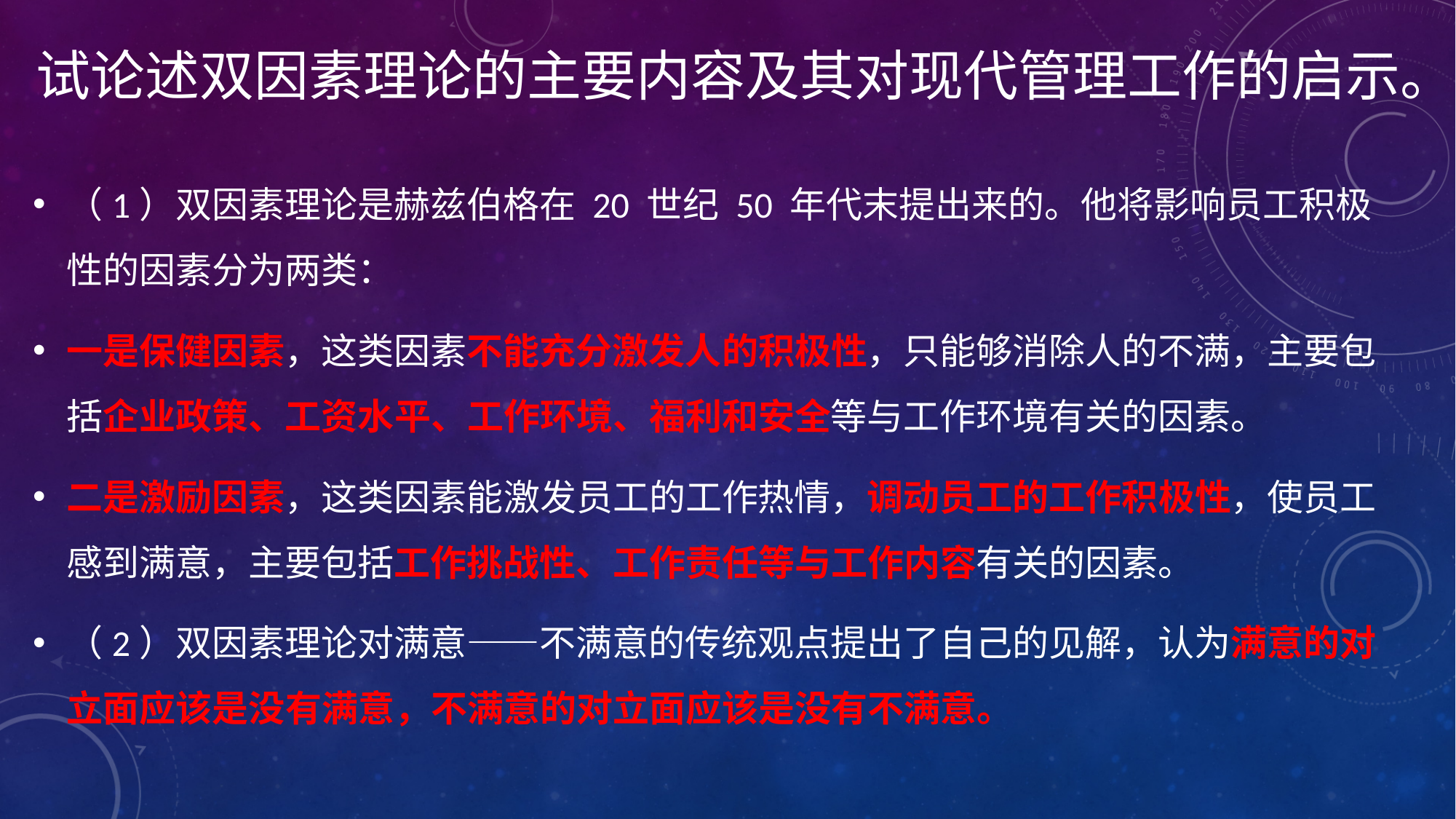

# 试论述双因素理论的主要内容及其对现代管理工作的启示。
（1）双因素理论是赫兹伯格在 20 世纪 50 年代末提出来的。他将影响员工积极性的因素分为两类：
一是保健因素，这类因素不能充分激发人的积极性，只能够消除人的不满，主要包括企业政策、工资水平、工作环境、福利和安全等与工作环境有关的因素。
二是激励因素，这类因素能激发员工的工作热情，调动员工的工作积极性，使员工感到满意，主要包括工作挑战性、工作责任等与工作内容有关的因素。
（2）双因素理论对满意——不满意的传统观点提出了自己的见解，认为满意的对立面应该是没有满意，不满意的对立面应该是没有不满意。